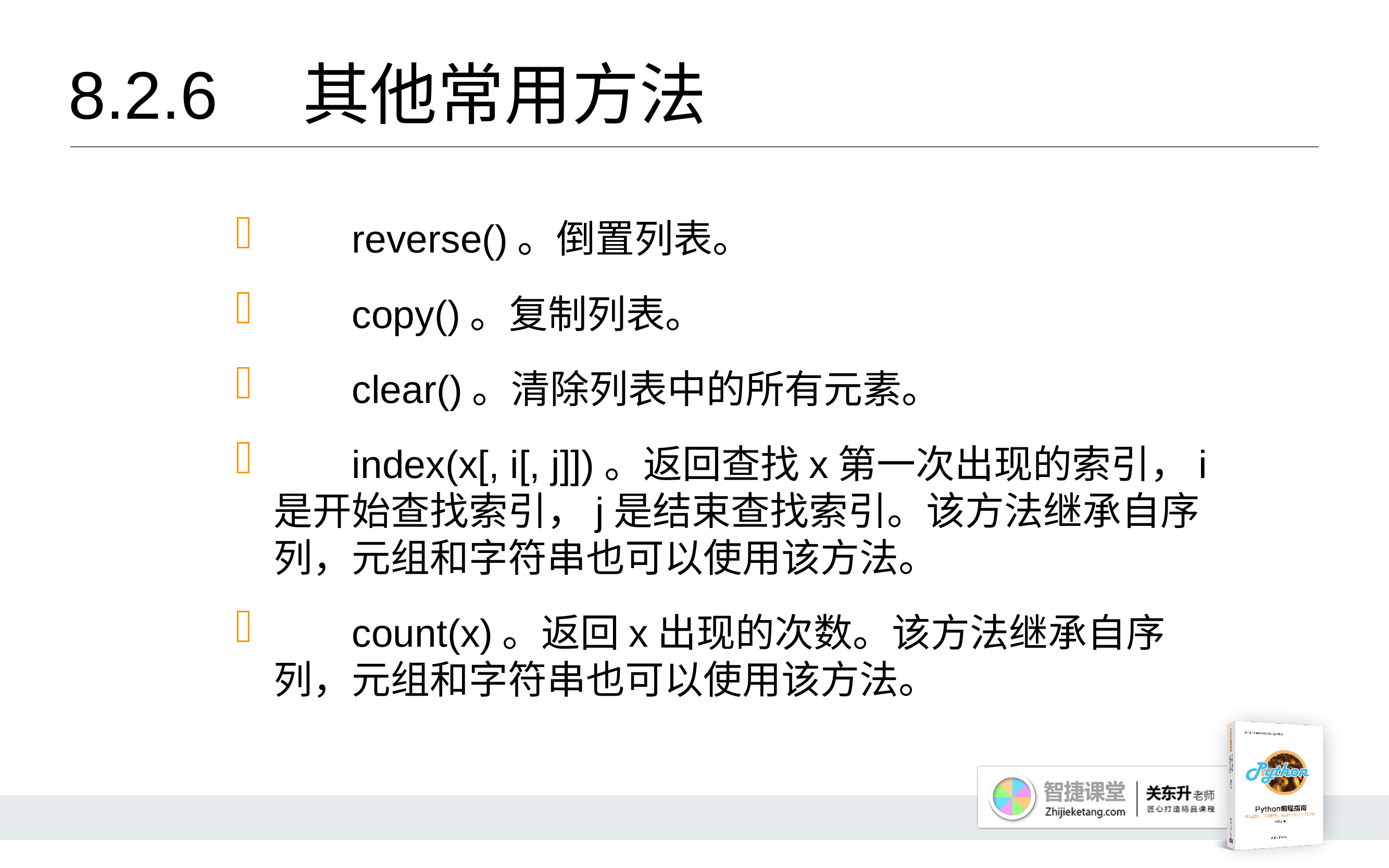

# 8.2.6 	其他常用方法
	reverse()。倒置列表。
	copy()。复制列表。
	clear()。清除列表中的所有元素。
	index(x[, i[, j]])。返回查找x第一次出现的索引，i是开始查找索引，j是结束查找索引。该方法继承自序列，元组和字符串也可以使用该方法。
	count(x)。返回x出现的次数。该方法继承自序列，元组和字符串也可以使用该方法。